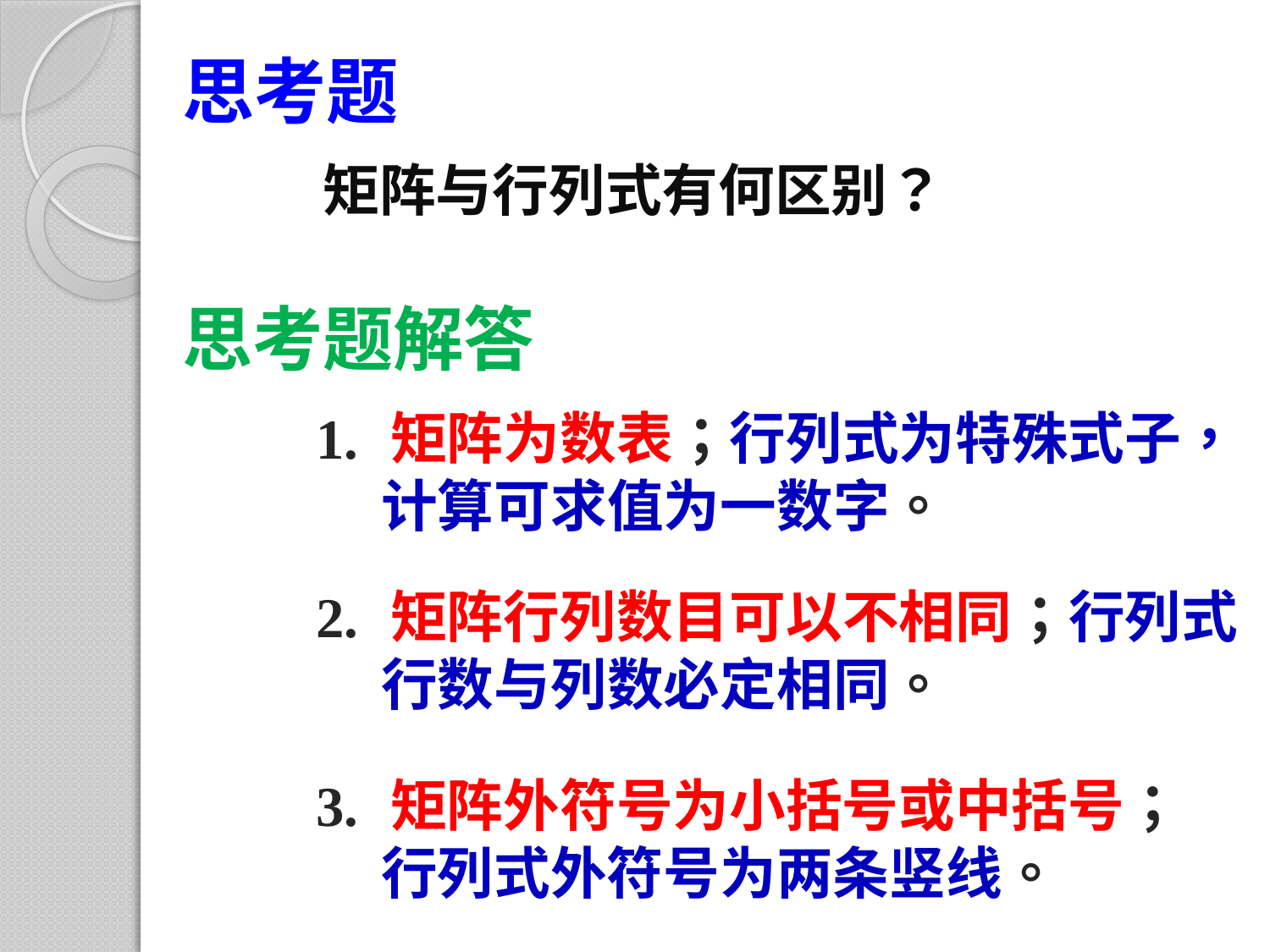

# 思考题
矩阵与行列式有何区别？
思考题解答
1. 矩阵为数表；行列式为特殊式子，
    计算可求值为一数字。
2. 矩阵行列数目可以不相同；行列式
    行数与列数必定相同。
3. 矩阵外符号为小括号或中括号；
    行列式外符号为两条竖线。